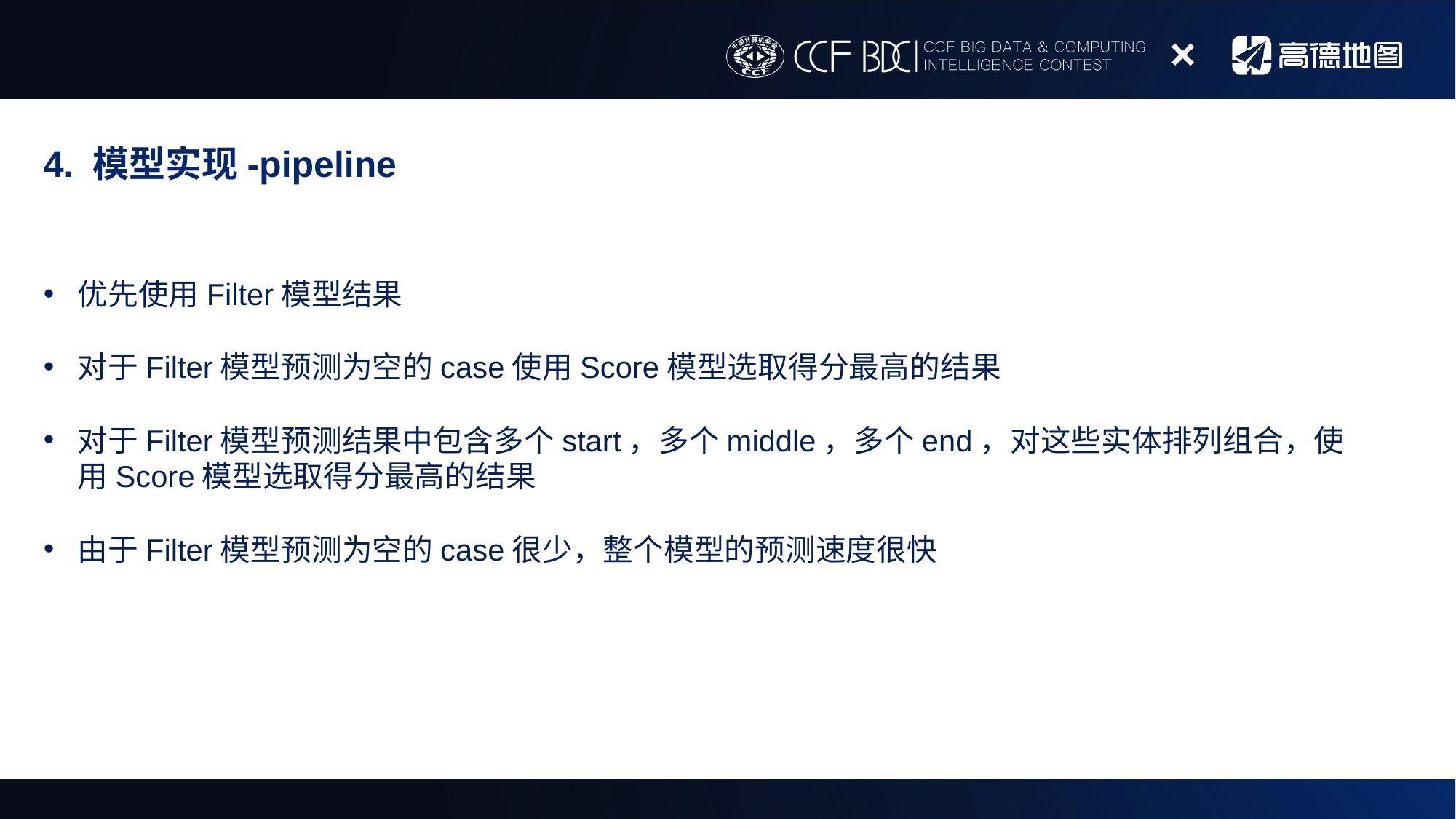

4. 模型实现-pipeline
优先使用Filter模型结果

对于Filter模型预测为空的case使用Score模型选取得分最高的结果

对于Filter模型预测结果中包含多个start，多个middle，多个end，对这些实体排列组合，使用Score模型选取得分最高的结果

由于Filter模型预测为空的case很少，整个模型的预测速度很快